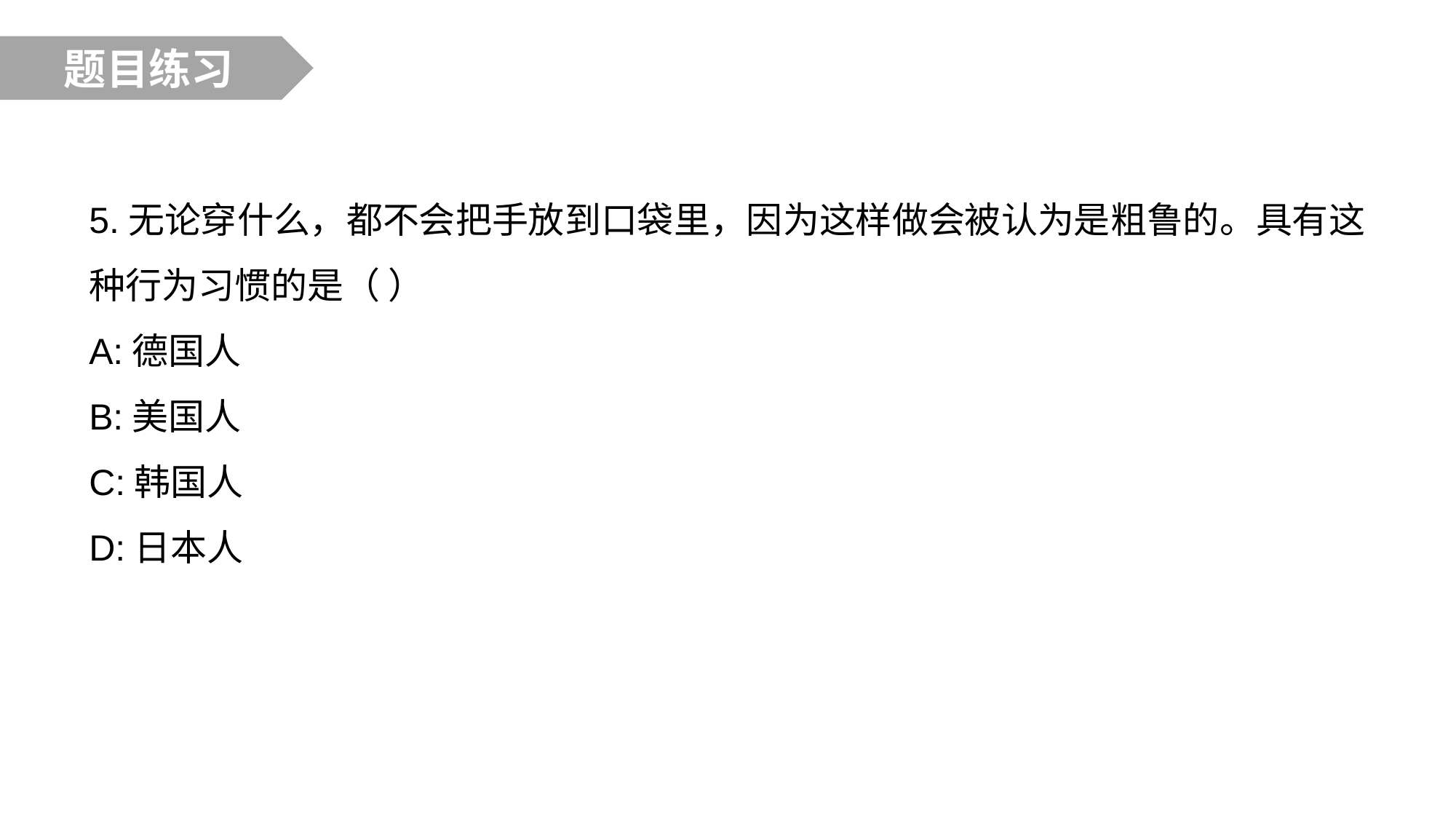

题目练习
5.无论穿什么，都不会把手放到口袋里，因为这样做会被认为是粗鲁的。具有这种行为习惯的是（ ）
A:德国人
B:美国人
C:韩国人
D:日本人